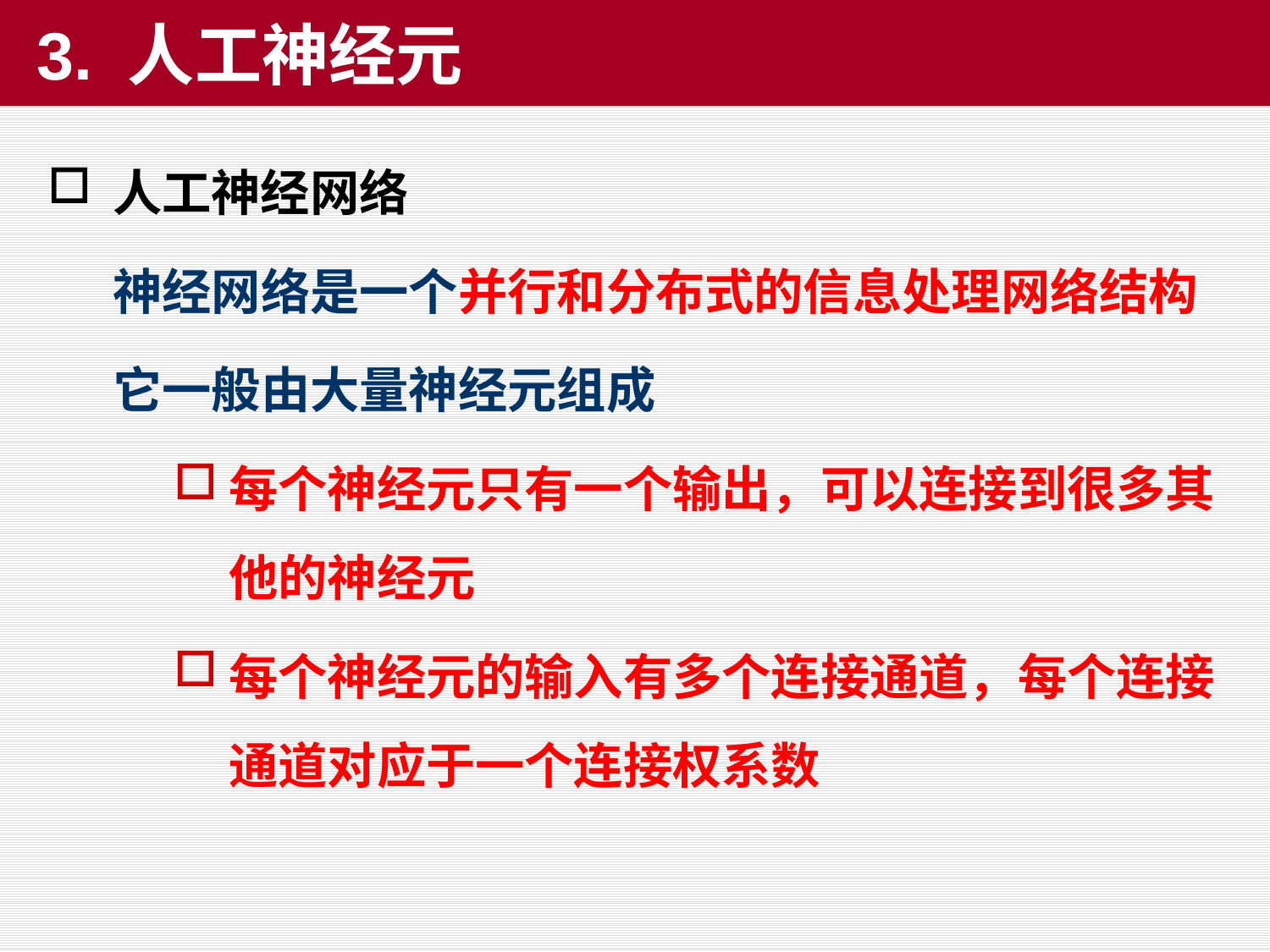

# 3. 人工神经元
人工神经网络
神经网络是一个并行和分布式的信息处理网络结构
它一般由大量神经元组成
每个神经元只有一个输出，可以连接到很多其他的神经元
每个神经元的输入有多个连接通道，每个连接通道对应于一个连接权系数